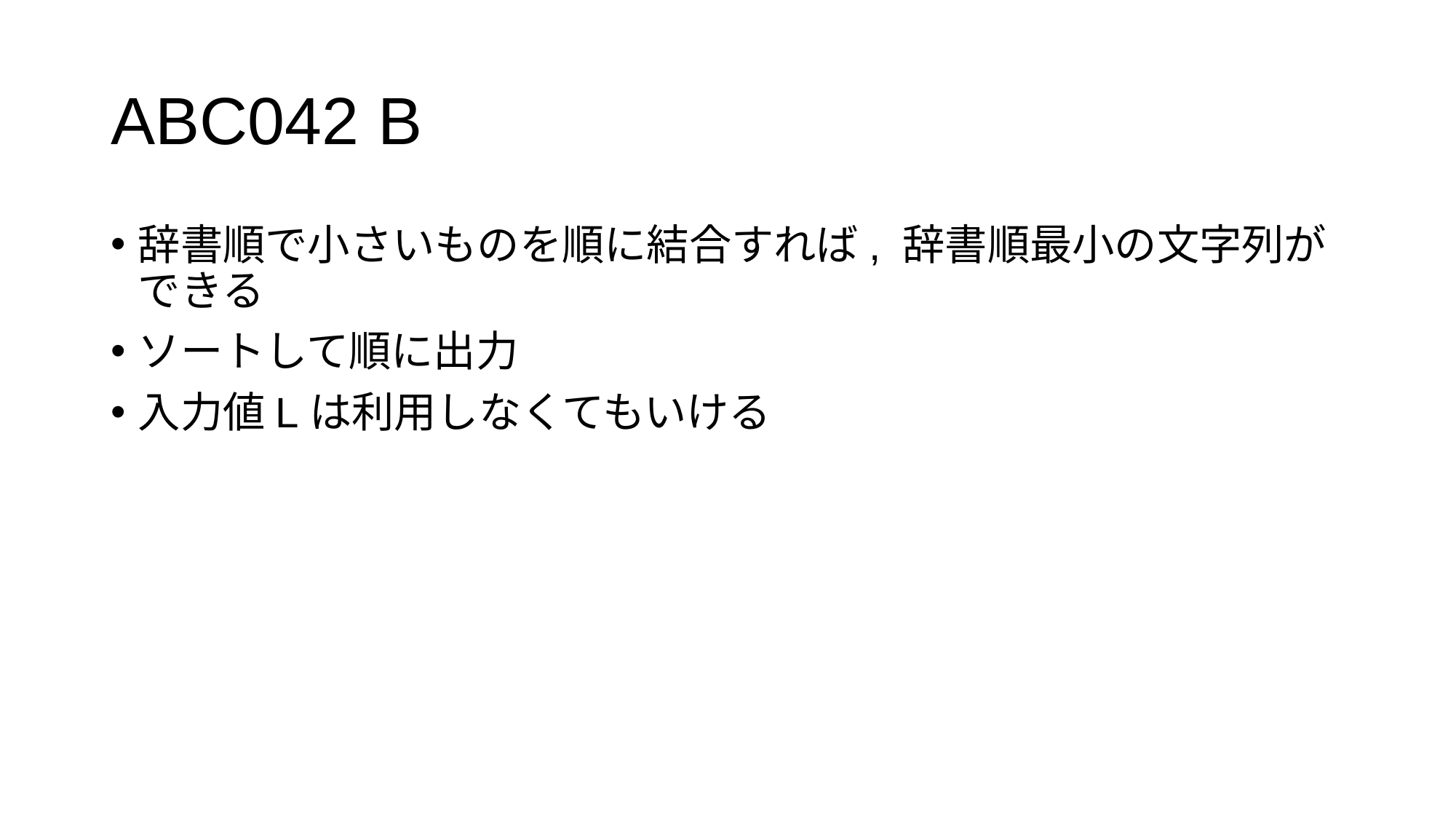

# ABC042 B
辞書順で小さいものを順に結合すれば, 辞書順最小の文字列ができる
ソートして順に出力
入力値Lは利用しなくてもいける